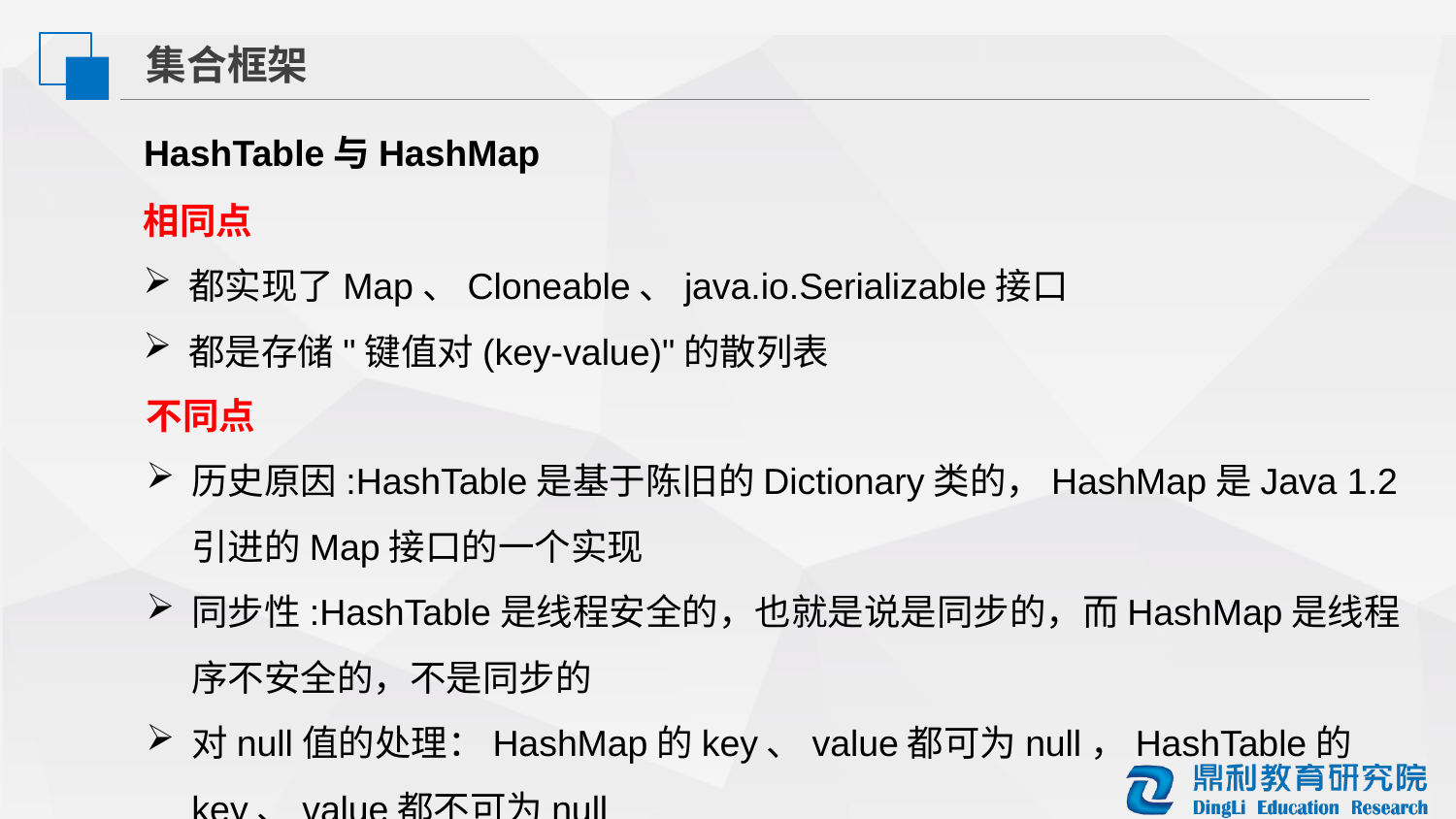

集合框架
HashTable与HashMap
相同点
都实现了Map、Cloneable、java.io.Serializable接口
都是存储"键值对(key-value)"的散列表
不同点
历史原因:HashTable是基于陈旧的Dictionary类的，HashMap是Java 1.2引进的Map接口的一个实现
同步性:HashTable是线程安全的，也就是说是同步的，而HashMap是线程序不安全的，不是同步的
对null值的处理：HashMap的key、value都可为null，HashTable的key、value都不可为null